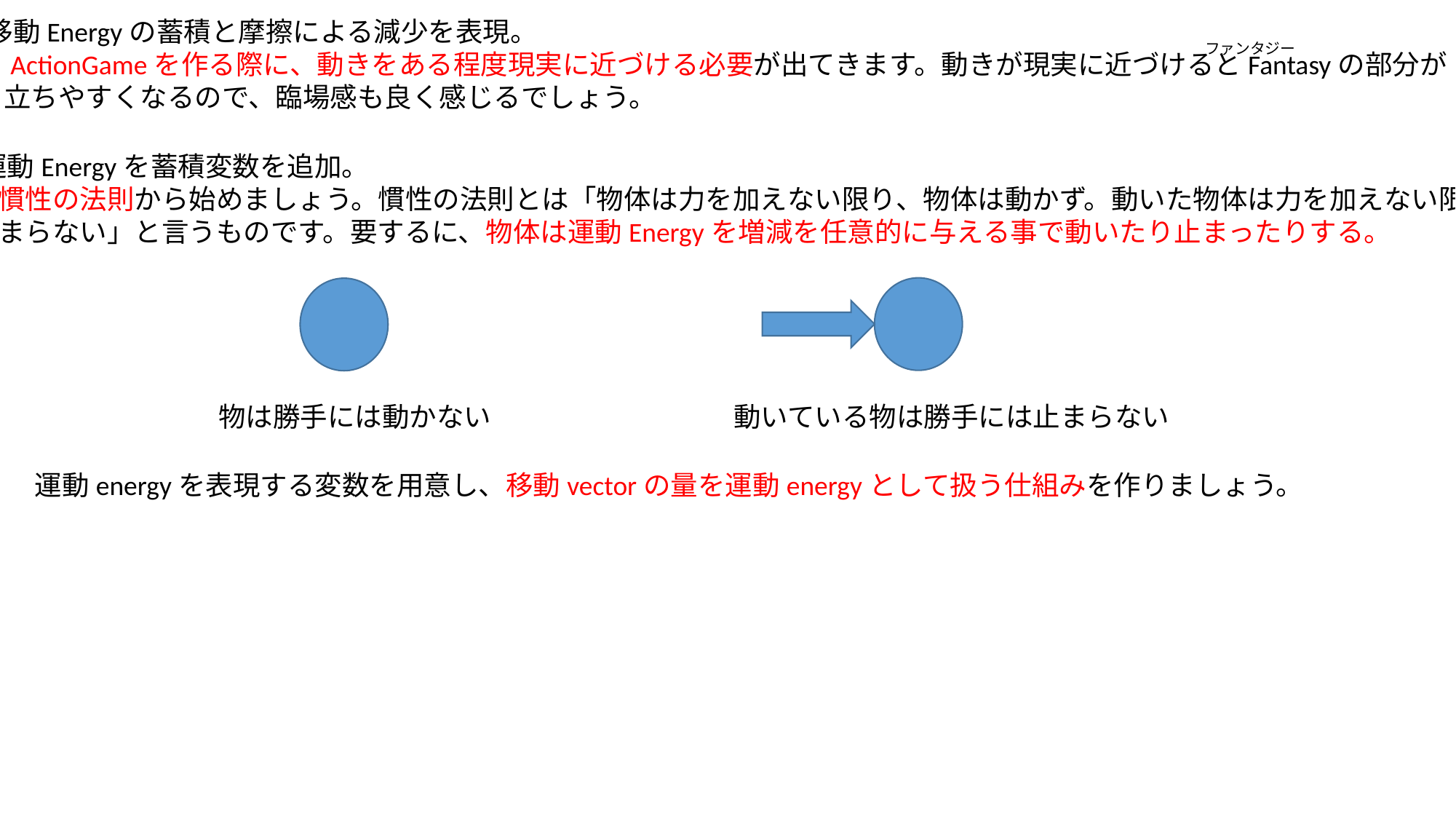

・移動Energyの蓄積と摩擦による減少を表現。
　ActionGameを作る際に、動きをある程度現実に近づける必要が出てきます。動きが現実に近づけるとFantasyの部分が
目立ちやすくなるので、臨場感も良く感じるでしょう。
ファンタジー
・運動Energyを蓄積変数を追加。
　慣性の法則から始めましょう。慣性の法則とは「物体は力を加えない限り、物体は動かず。動いた物体は力を加えない限り
止まらない」と言うものです。要するに、物体は運動Energyを増減を任意的に与える事で動いたり止まったりする。

物は勝手には動かない
動いている物は勝手には止まらない
運動energyを表現する変数を用意し、移動vectorの量を運動energyとして扱う仕組みを作りましょう。